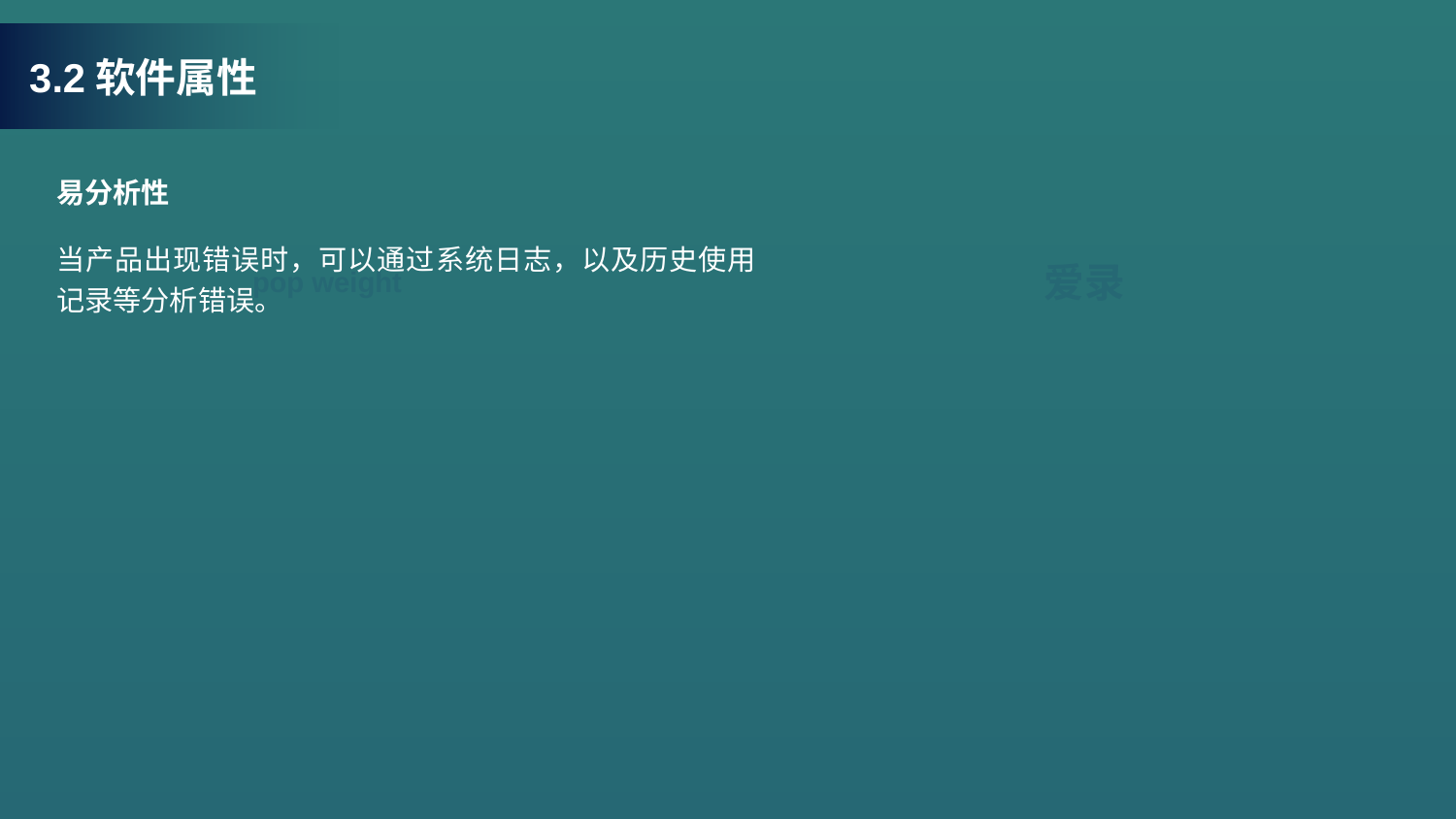

3.2软件属性
易分析性
当产品出现错误时，可以通过系统日志，以及历史使用记录等分析错误。
爱录
pop weight